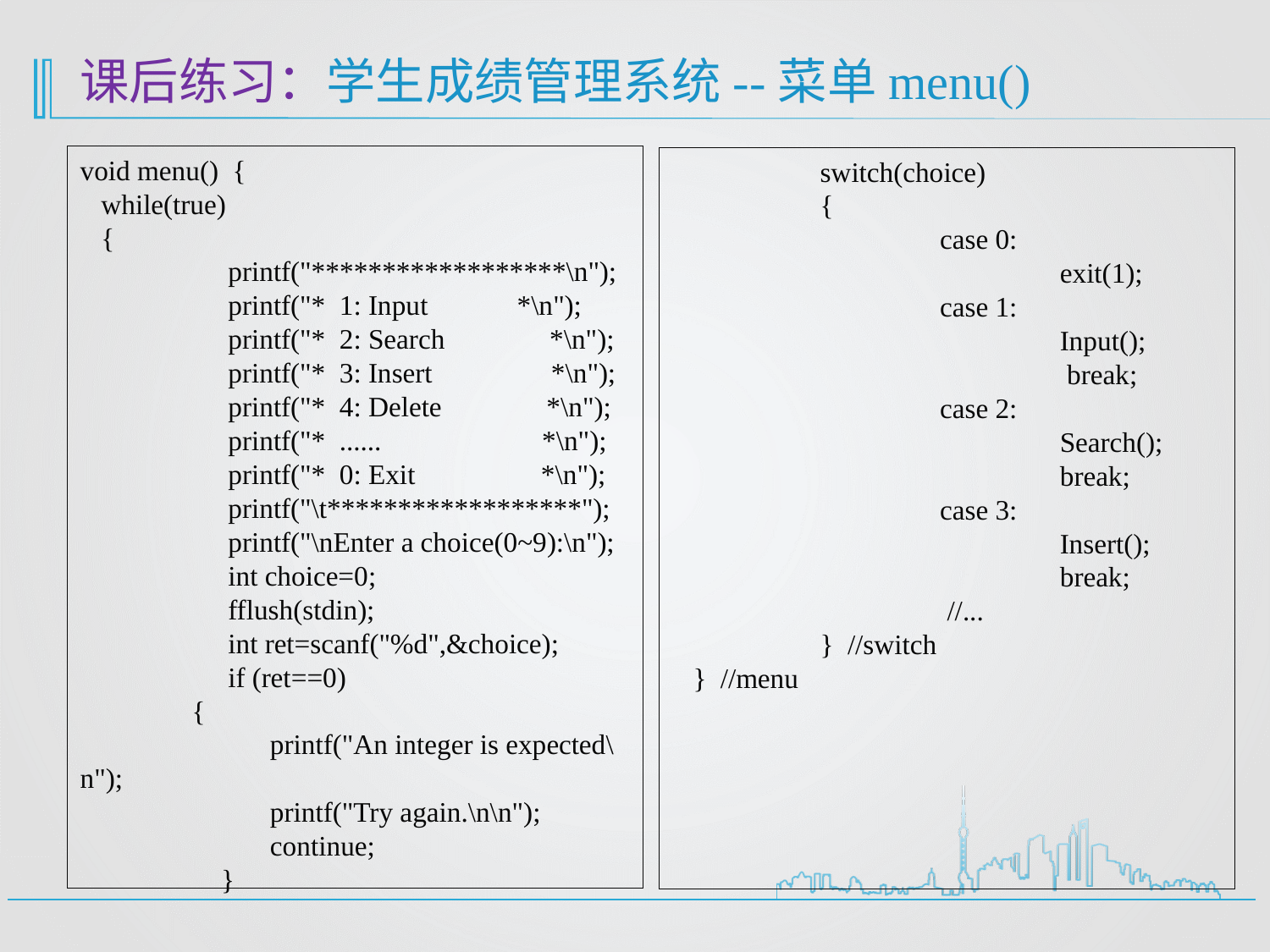

# 课后练习：学生成绩管理系统--菜单menu()
void menu()  {
   while(true)
   {
   	   printf("******************\n");
   	   printf("*  1: Input 	        *\n");
   	   printf("*  2: Search               *\n");
   	   printf("*  3: Insert                 *\n");
   	   printf("*  4: Delete               *\n");
   	   printf("*  ......                       *\n");
   	   printf("*  0: Exit                  *\n");
   	   printf("\t******************");
   	   printf("\nEnter a choice(0~9):\n");
   	   int choice=0;
   	   fflush(stdin);
   	   int ret=scanf("%d",&choice);
   	   if (ret==0)
                {
	         printf("An integer is expected\n");
	         printf("Try again.\n\n");
	         continue;
	  }
   	   switch(choice)
   	   {
   	   	  case 0:
   	   	  	 exit(1);
		  case 1:
			 Input();
			  break;
		  case 2:
			 Search();
			 break;
		  case 3:
			 Insert();
			 break;
		   //...
	   }  //switch
   }  //menu